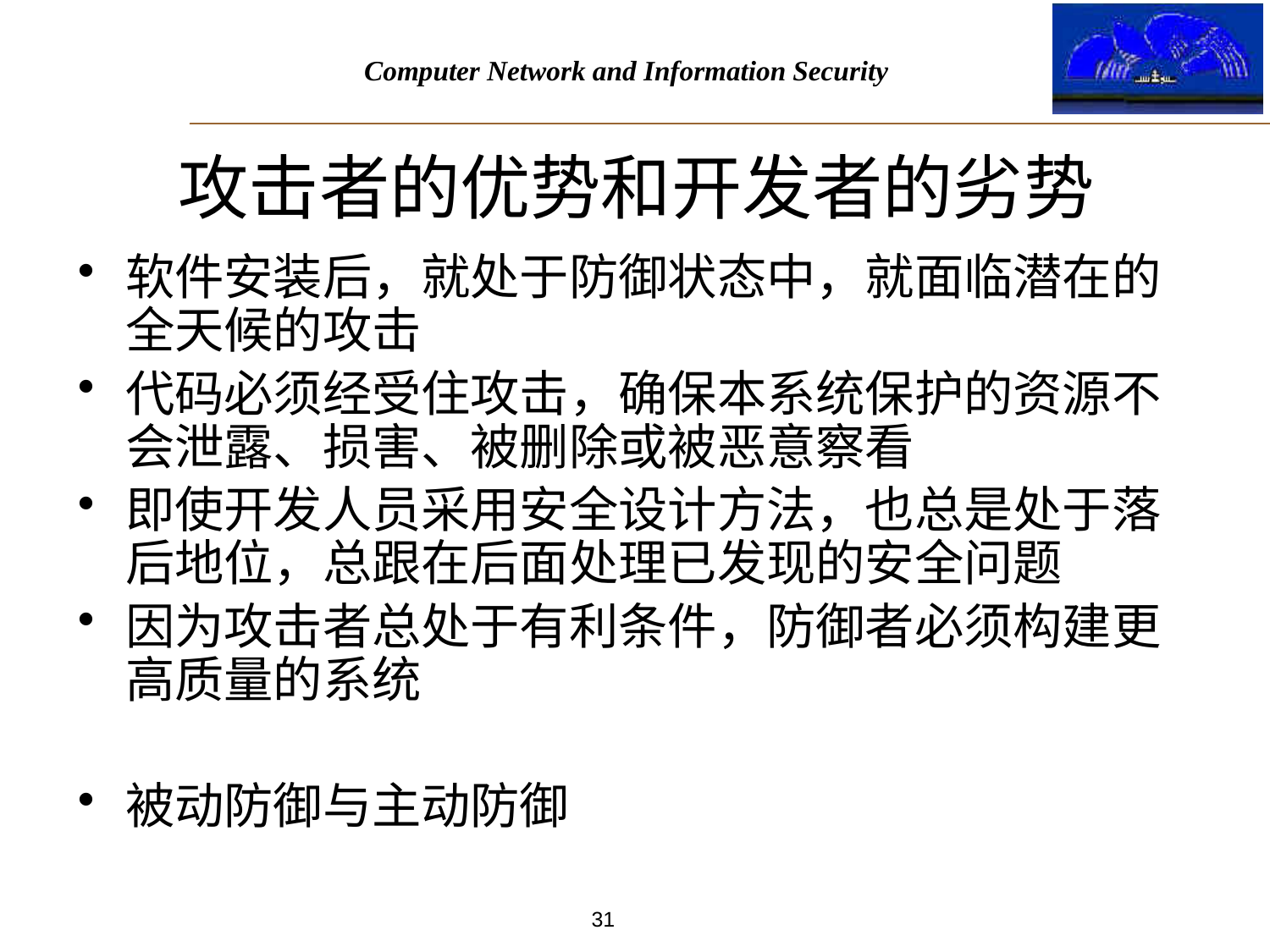

攻击者的优势和开发者的劣势
软件安装后，就处于防御状态中，就面临潜在的全天候的攻击
代码必须经受住攻击，确保本系统保护的资源不会泄露、损害、被删除或被恶意察看
即使开发人员采用安全设计方法，也总是处于落后地位，总跟在后面处理已发现的安全问题
因为攻击者总处于有利条件，防御者必须构建更高质量的系统

被动防御与主动防御
31